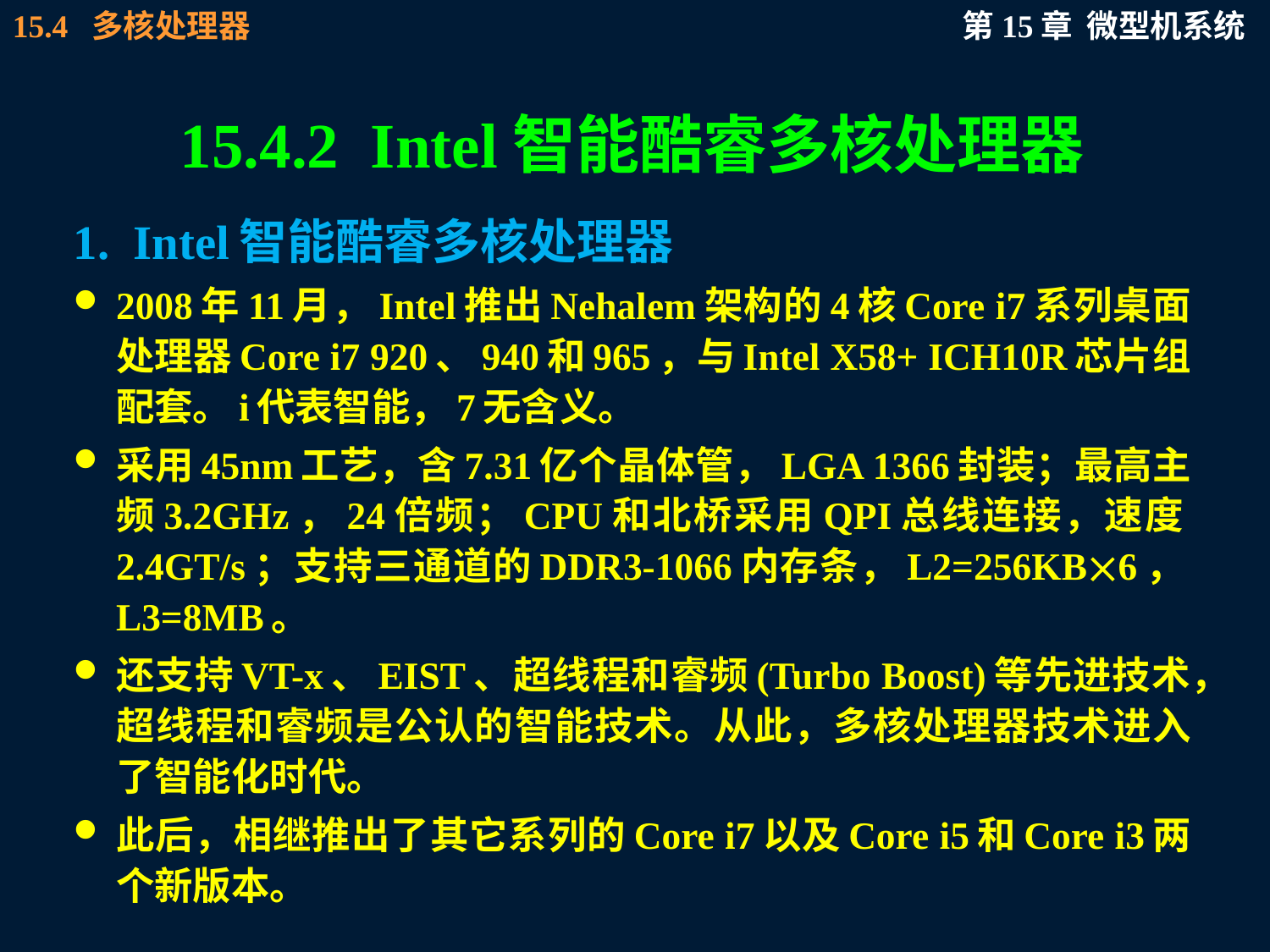

# 15.4.2  Intel智能酷睿多核处理器
1.  Intel智能酷睿多核处理器
2008年11月，Intel推出Nehalem架构的4核Core i7系列桌面处理器Core i7 920、940和965，与Intel X58+ ICH10R芯片组配套。i代表智能，7无含义。
采用45nm工艺，含7.31亿个晶体管，LGA 1366封装；最高主频3.2GHz，24倍频；CPU和北桥采用QPI总线连接，速度2.4GT/s；支持三通道的DDR3-1066内存条，L2=256KB×6，L3=8MB。
还支持VT-x、EIST、超线程和睿频(Turbo Boost)等先进技术，超线程和睿频是公认的智能技术。从此，多核处理器技术进入了智能化时代。
此后，相继推出了其它系列的Core i7以及Core i5和Core i3两个新版本。